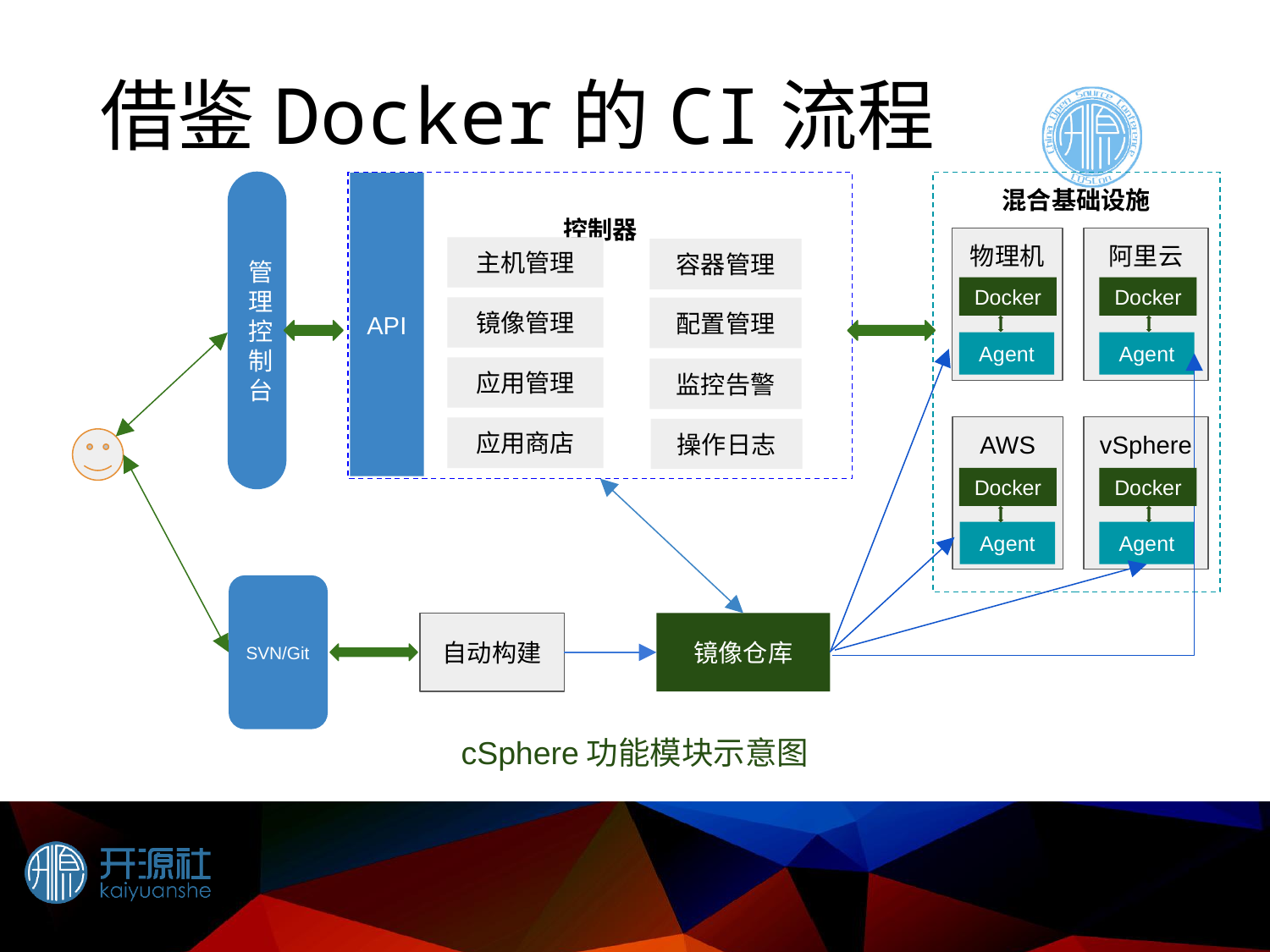

# 借鉴Docker的CI流程
管
理
控
制
台

控制器

混合基础设施
物理机
Agent
阿里云
Agent
AWS
Agent
vSphere
Agent
API
主机管理
容器管理
Docker
Docker
镜像管理
配置管理

应用管理
监控告警
应用商店
操作日志

Docker
Docker

SVN/Git
自动构建
镜像仓库

cSphere功能模块示意图